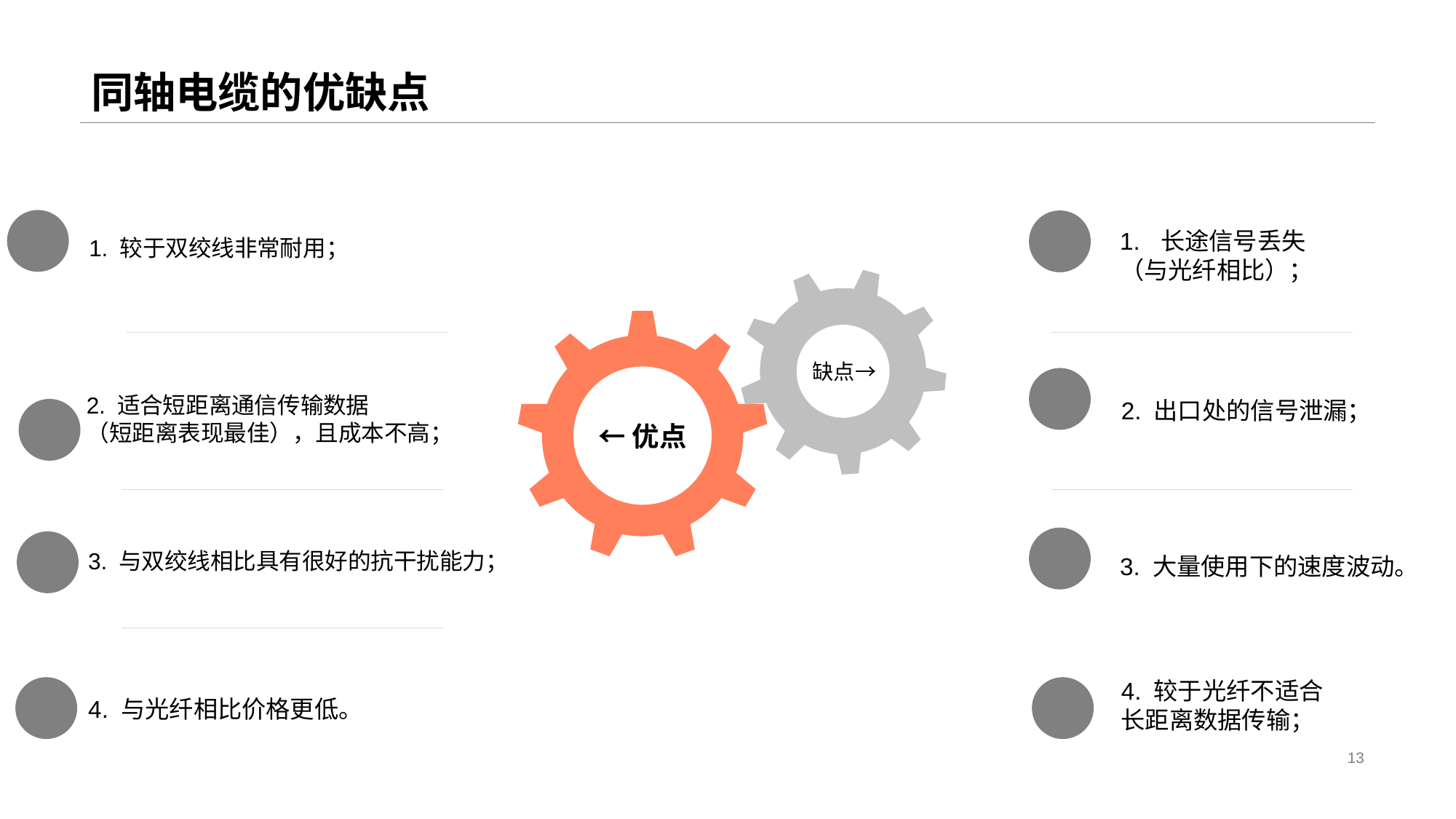

# 同轴电缆的优缺点

长途信号丢失
（与光纤相比）；
1. 较于双绞线非常耐用；

缺点→

←优点
2. 出口处的信号泄漏；
2. 适合短距离通信传输数据
（短距离表现最佳），且成本不高；

3. 大量使用下的速度波动。

3. 与双绞线相比具有很好的抗干扰能力；
4. 与光纤相比价格更低。
4. 较于光纤不适合
长距离数据传输；

13